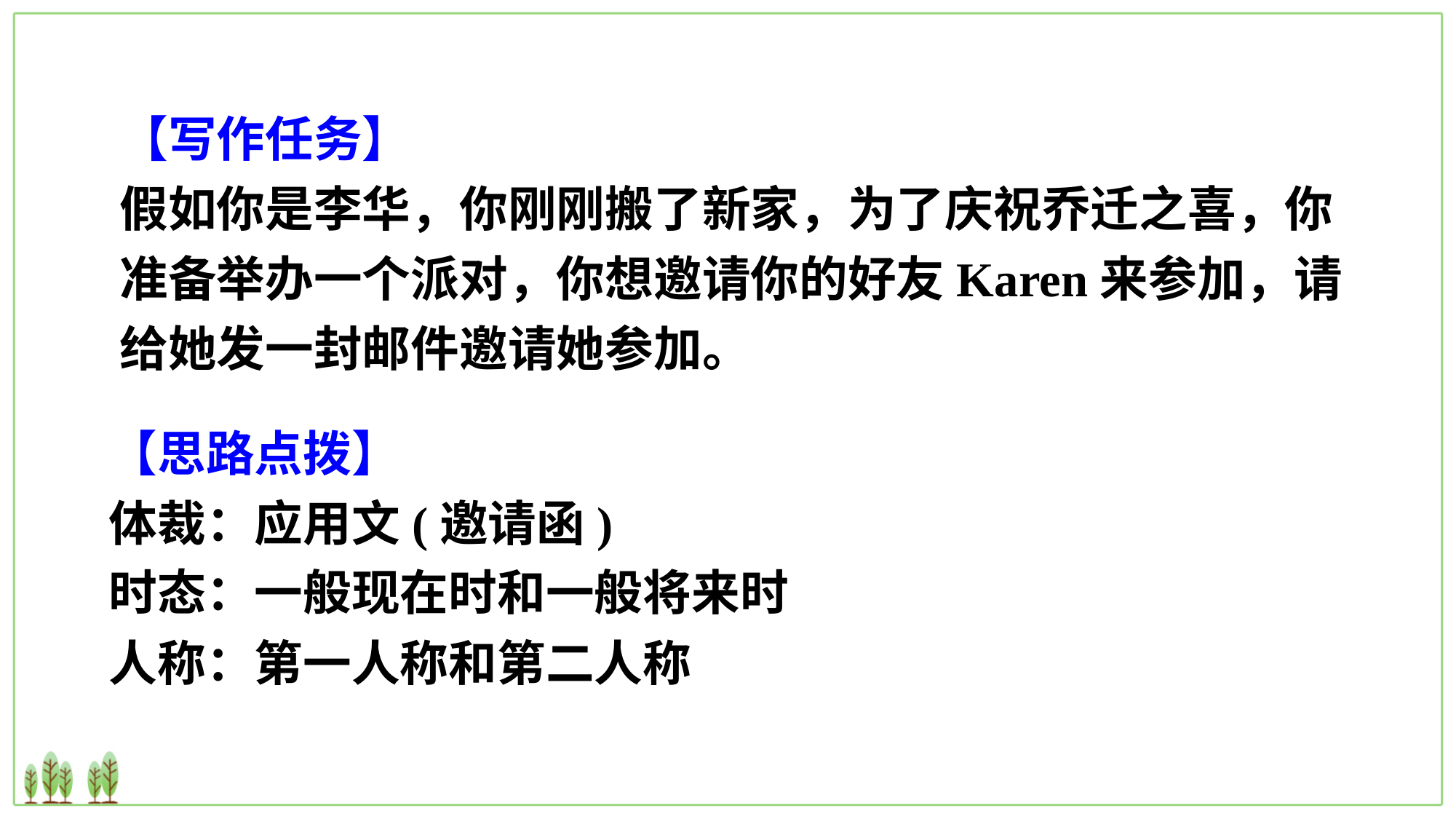

【写作任务】
假如你是李华，你刚刚搬了新家，为了庆祝乔迁之喜，你准备举办一个派对，你想邀请你的好友Karen来参加，请给她发一封邮件邀请她参加。
【思路点拨】
体裁：应用文(邀请函)
时态：一般现在时和一般将来时
人称：第一人称和第二人称